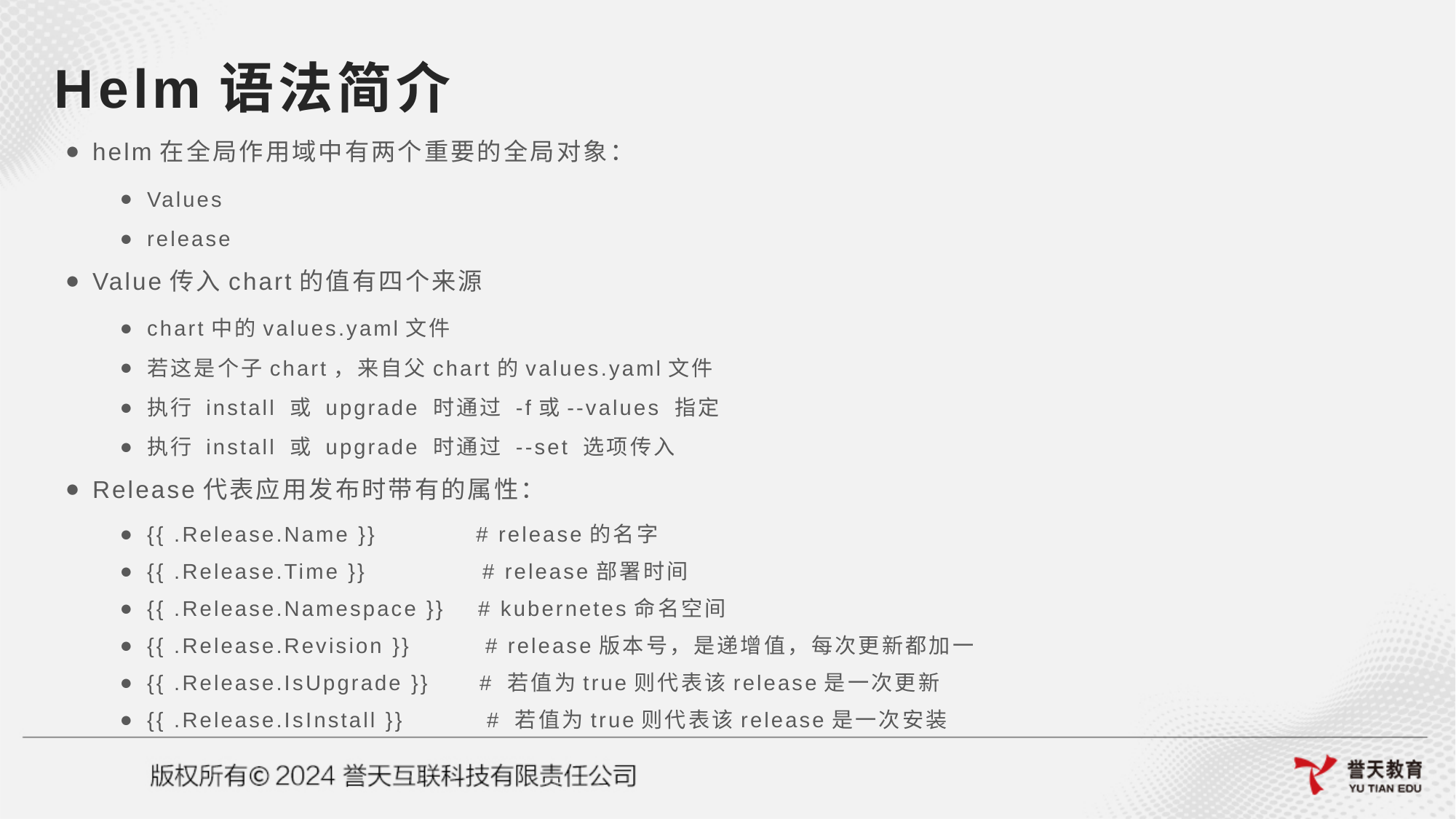

# Helm语法简介
helm在全局作用域中有两个重要的全局对象：
Values
release
Value传入chart的值有四个来源
chart中的values.yaml文件
若这是个子chart，来自父chart的values.yaml文件
执行 install 或 upgrade 时通过 -f或--values 指定
执行 install 或 upgrade 时通过 --set 选项传入
Release代表应用发布时带有的属性：
{{ .Release.Name }}            # release的名字
{{ .Release.Time }}              # release部署时间
{{ .Release.Namespace }}    # kubernetes命名空间
{{ .Release.Revision }}         # release版本号，是递增值，每次更新都加一
{{ .Release.IsUpgrade }}      # 若值为true则代表该release是一次更新
{{ .Release.IsInstall }}          # 若值为true则代表该release是一次安装